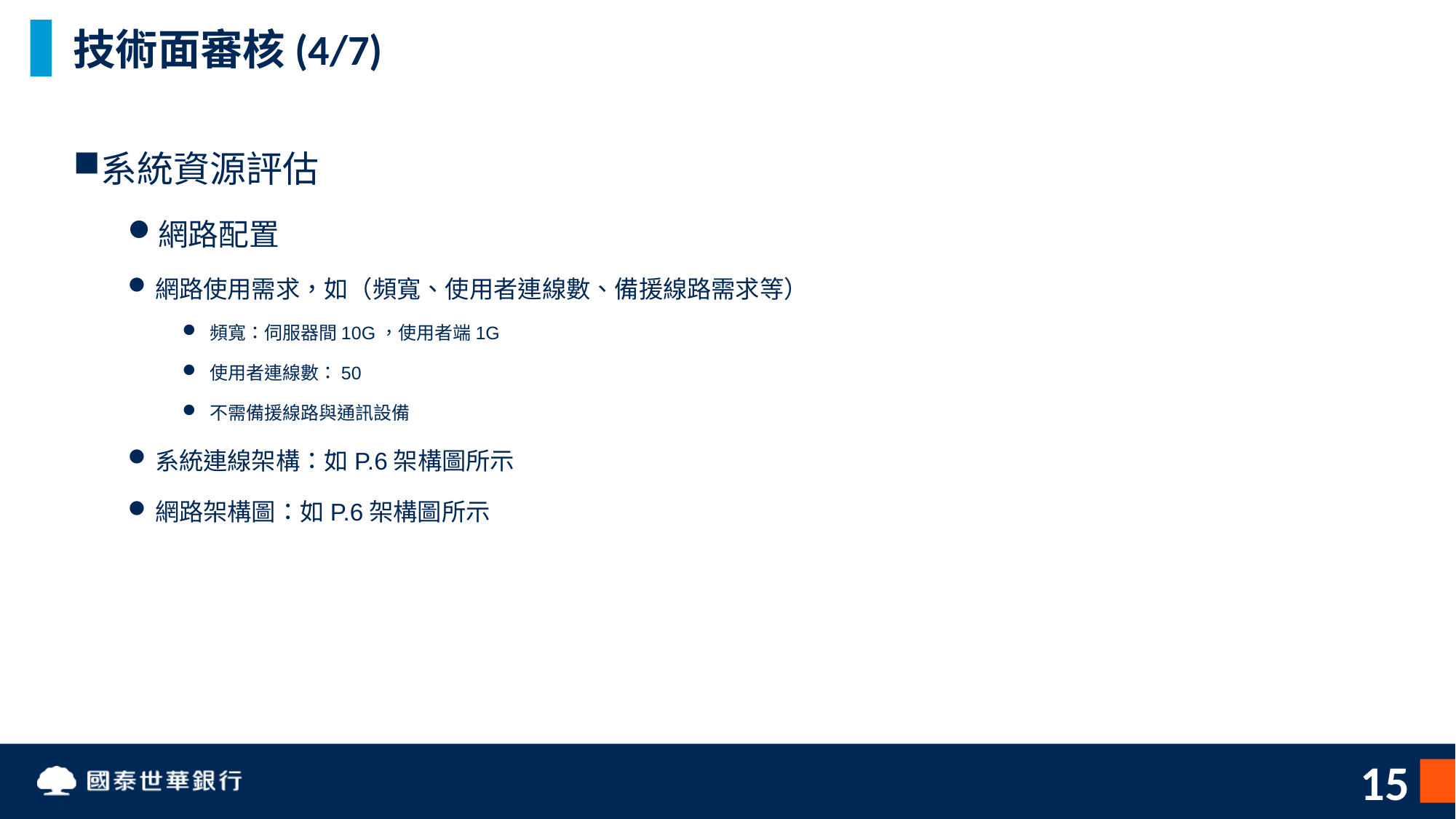

# 技術面審核(4/7)
系統資源評估
網路配置
網路使用需求，如（頻寬、使用者連線數、備援線路需求等）
頻寬：伺服器間10G，使用者端1G
使用者連線數：50
不需備援線路與通訊設備
系統連線架構：如P.6架構圖所示
網路架構圖：如P.6架構圖所示

15